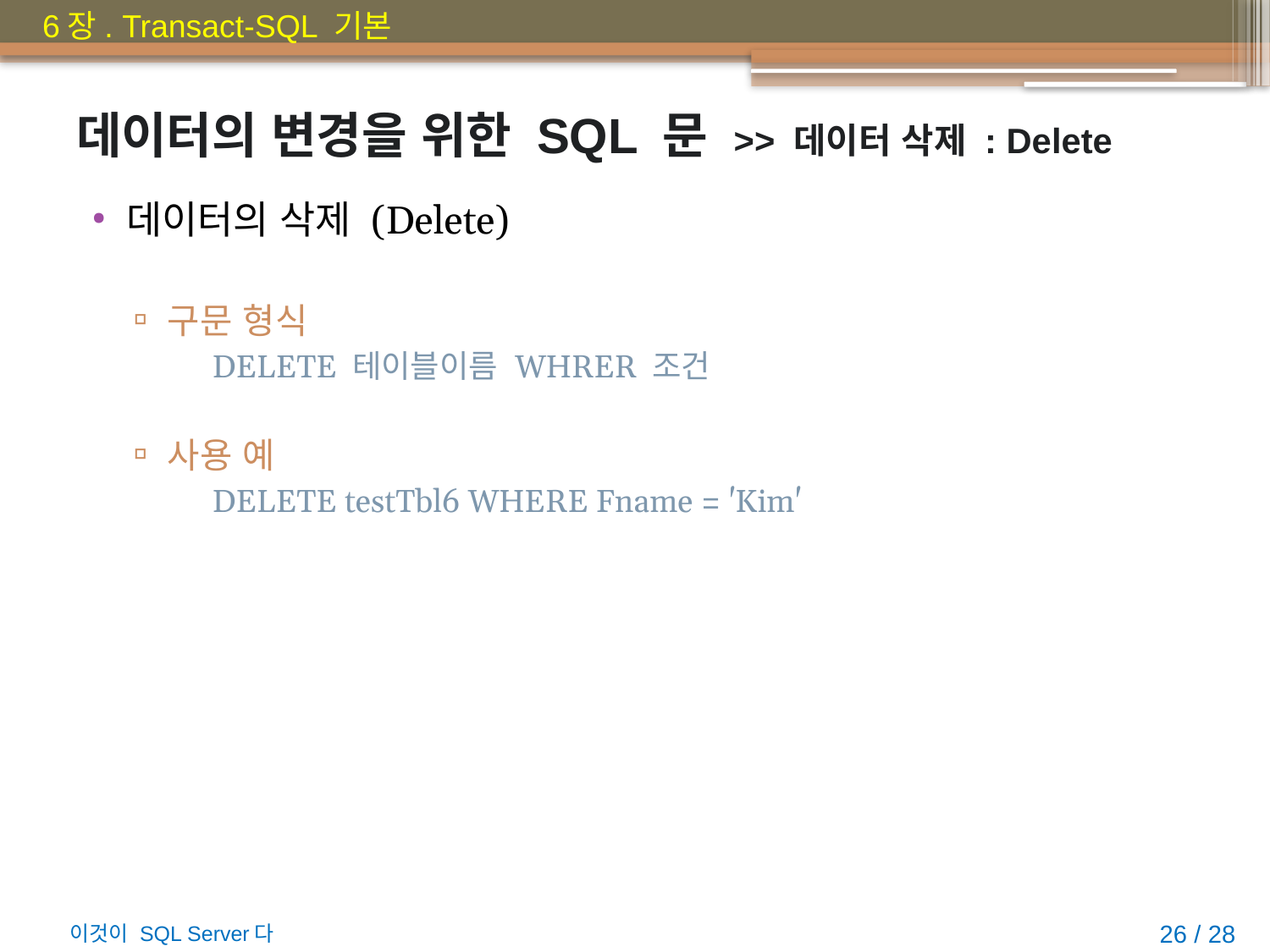

# 데이터의 변경을 위한 SQL 문 >> 데이터 삭제 : Delete
데이터의 삭제 (Delete)

구문 형식
DELETE 테이블이름 WHRER 조건

사용 예
DELETE testTbl6 WHERE Fname = 'Kim'